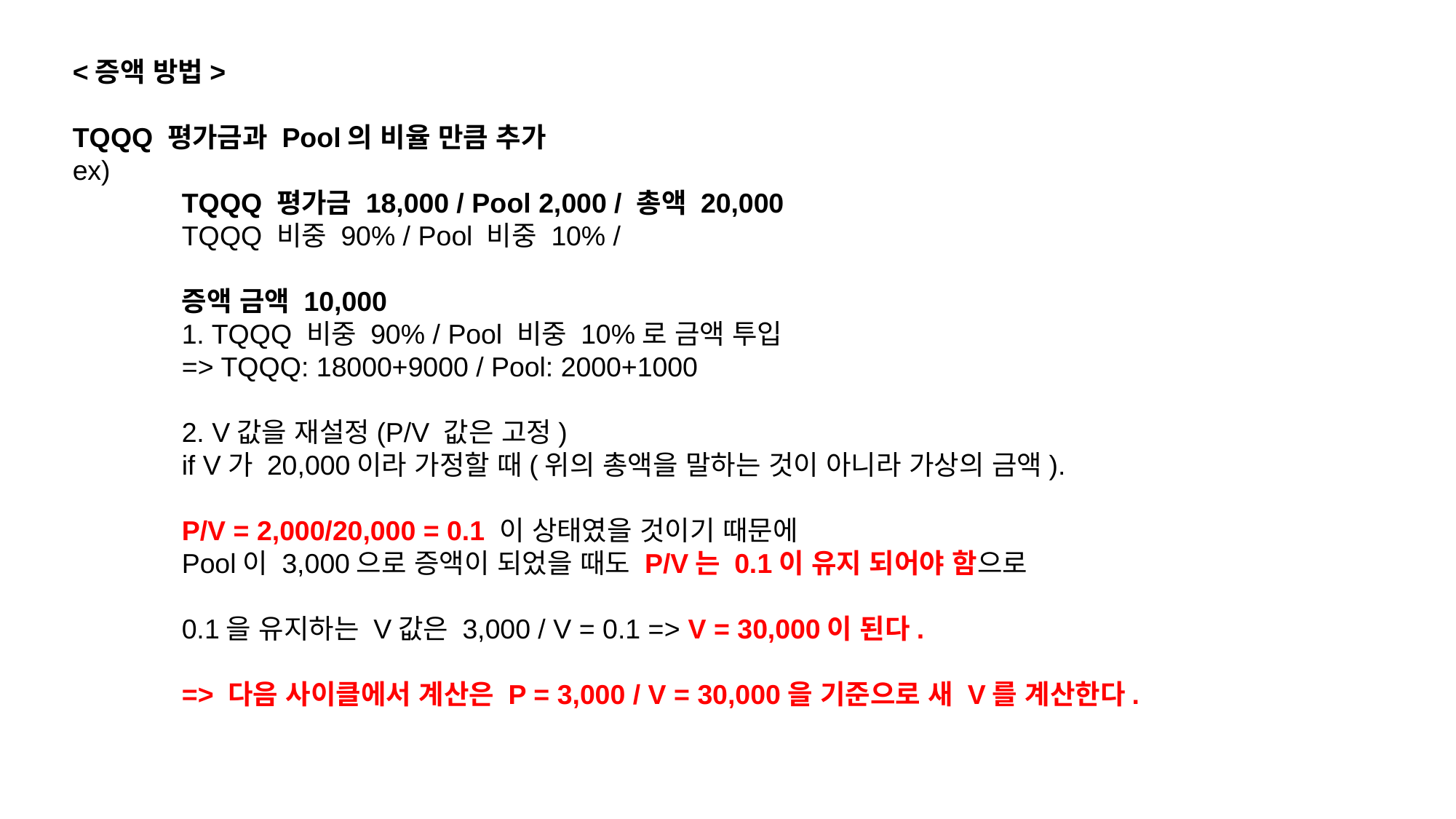

<증액 방법>

TQQQ 평가금과 Pool의 비율 만큼 추가
ex)
	TQQQ 평가금 18,000 / Pool 2,000 / 총액 20,000
	TQQQ 비중 90% / Pool 비중 10% /

	증액 금액 10,000
	1. TQQQ 비중 90% / Pool 비중 10%로 금액 투입
	=> TQQQ: 18000+9000 / Pool: 2000+1000

	2. V값을 재설정(P/V 값은 고정)
	if V가 20,000이라 가정할 때(위의 총액을 말하는 것이 아니라 가상의 금액).

	P/V = 2,000/20,000 = 0.1 이 상태였을 것이기 때문에
	Pool이 3,000으로 증액이 되었을 때도 P/V는 0.1이 유지 되어야 함으로

	0.1을 유지하는 V값은 3,000 / V = 0.1 => V = 30,000이 된다.

	=> 다음 사이클에서 계산은 P = 3,000 / V = 30,000을 기준으로 새 V를 계산한다.